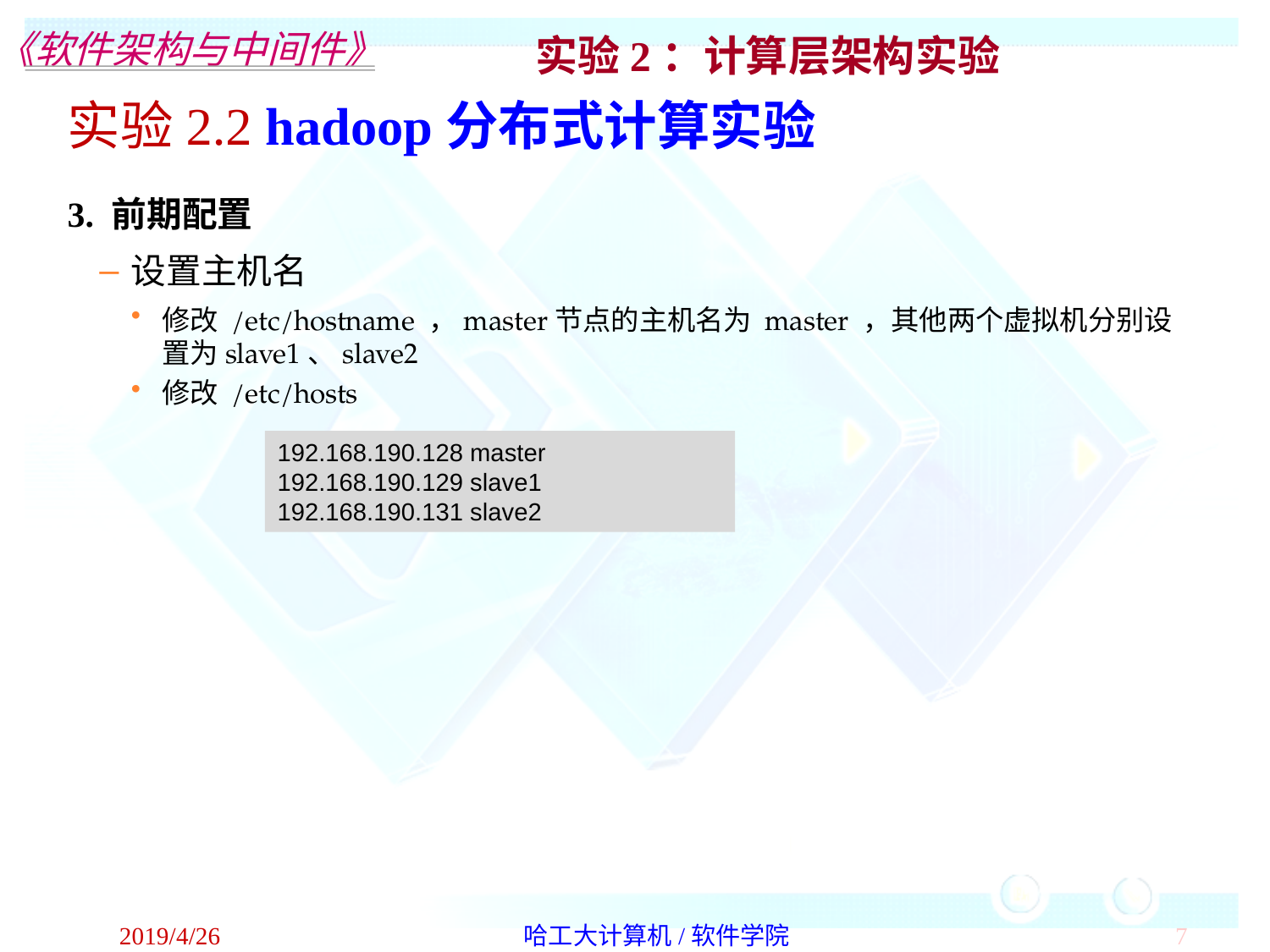

实验2.2 hadoop分布式计算实验

3. 前期配置
设置主机名
修改 /etc/hostname ，master节点的主机名为 master ，其他两个虚拟机分别设置为slave1、slave2
修改 /etc/hosts

192.168.190.128 master 192.168.190.129 slave1 192.168.190.131 slave2